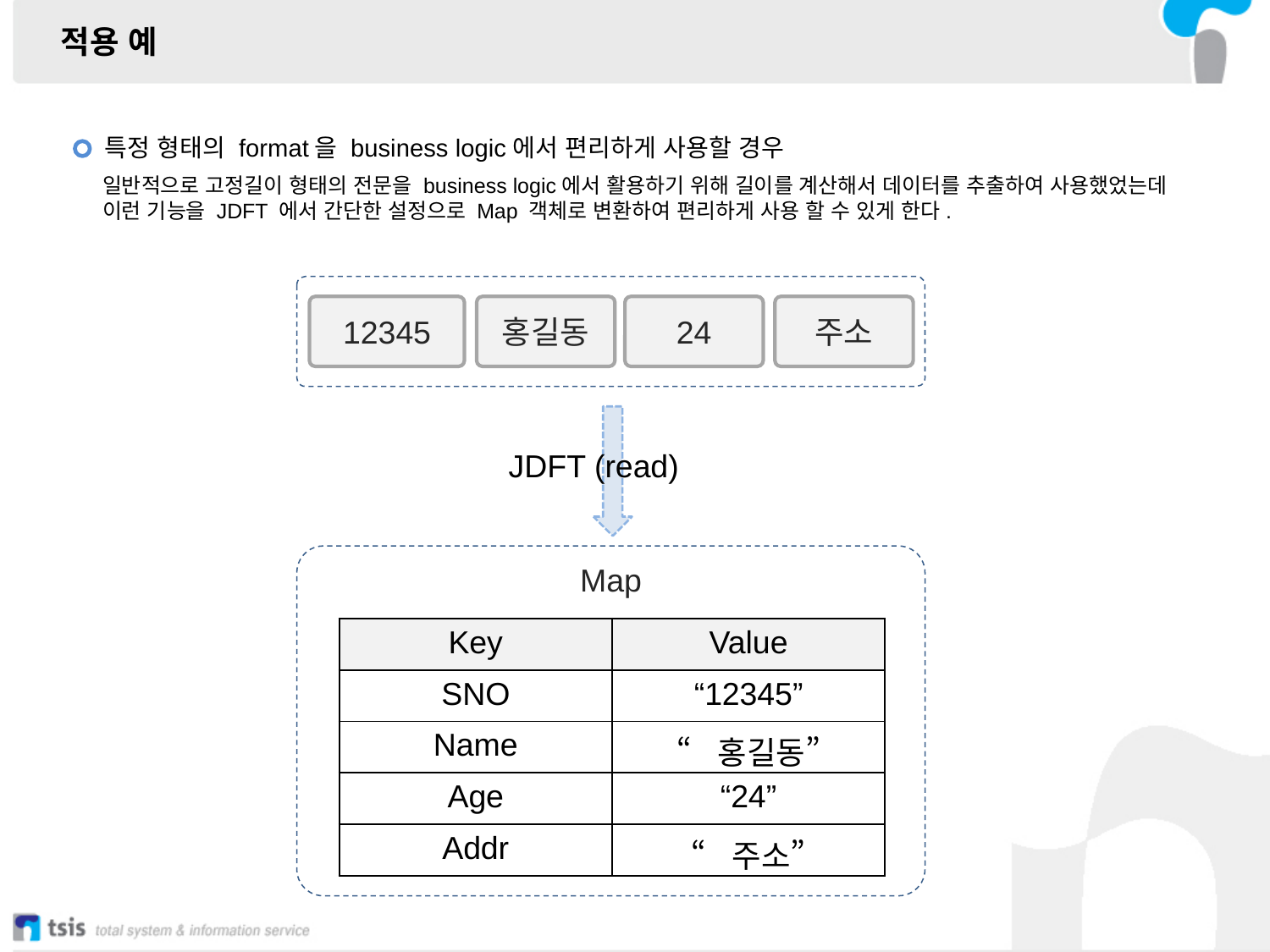

적용 예
특정 형태의 format을 business logic에서 편리하게 사용할 경우

일반적으로 고정길이 형태의 전문을 business logic에서 활용하기 위해 길이를 계산해서 데이터를 추출하여 사용했었는데 이런 기능을 JDFT 에서 간단한 설정으로 Map 객체로 변환하여 편리하게 사용 할 수 있게 한다.

12345
홍길동
24
주소

JDFT (read)
Map
| Key | Value |
| --- | --- |
| SNO | “12345” |
| Name | “홍길동” |
| Age | “24” |
| Addr | “주소” |